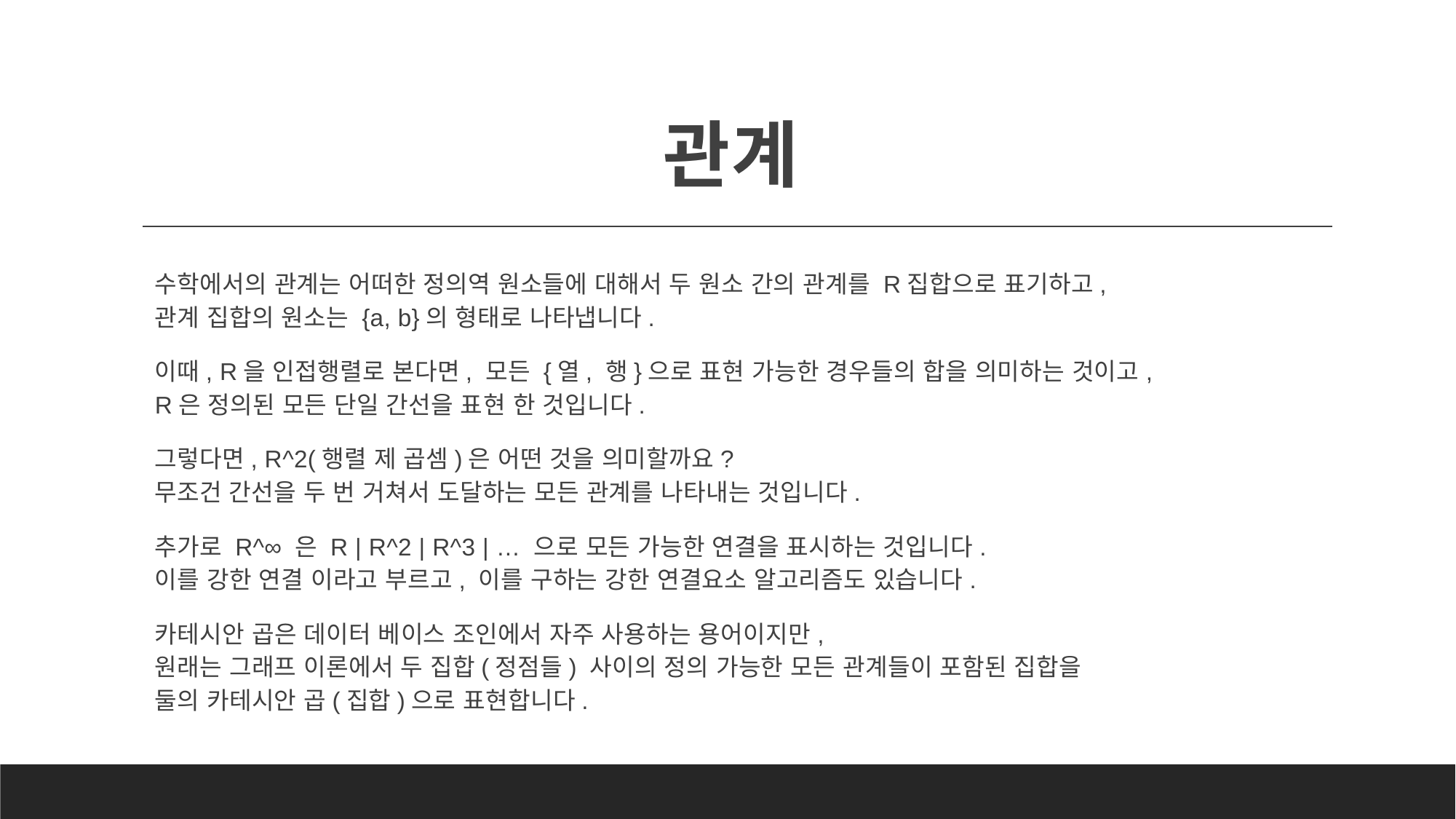

# 관계
수학에서의 관계는 어떠한 정의역 원소들에 대해서 두 원소 간의 관계를 R집합으로 표기하고,
관계 집합의 원소는 {a, b}의 형태로 나타냅니다.
이때, R을 인접행렬로 본다면, 모든 {열, 행}으로 표현 가능한 경우들의 합을 의미하는 것이고,
R은 정의된 모든 단일 간선을 표현 한 것입니다.
그렇다면, R^2(행렬 제 곱셈)은 어떤 것을 의미할까요?
무조건 간선을 두 번 거쳐서 도달하는 모든 관계를 나타내는 것입니다.
추가로 R^∞ 은 R | R^2 | R^3 | … 으로 모든 가능한 연결을 표시하는 것입니다.
이를 강한 연결 이라고 부르고, 이를 구하는 강한 연결요소 알고리즘도 있습니다.
카테시안 곱은 데이터 베이스 조인에서 자주 사용하는 용어이지만,
원래는 그래프 이론에서 두 집합(정점들) 사이의 정의 가능한 모든 관계들이 포함된 집합을
둘의 카테시안 곱(집합)으로 표현합니다.